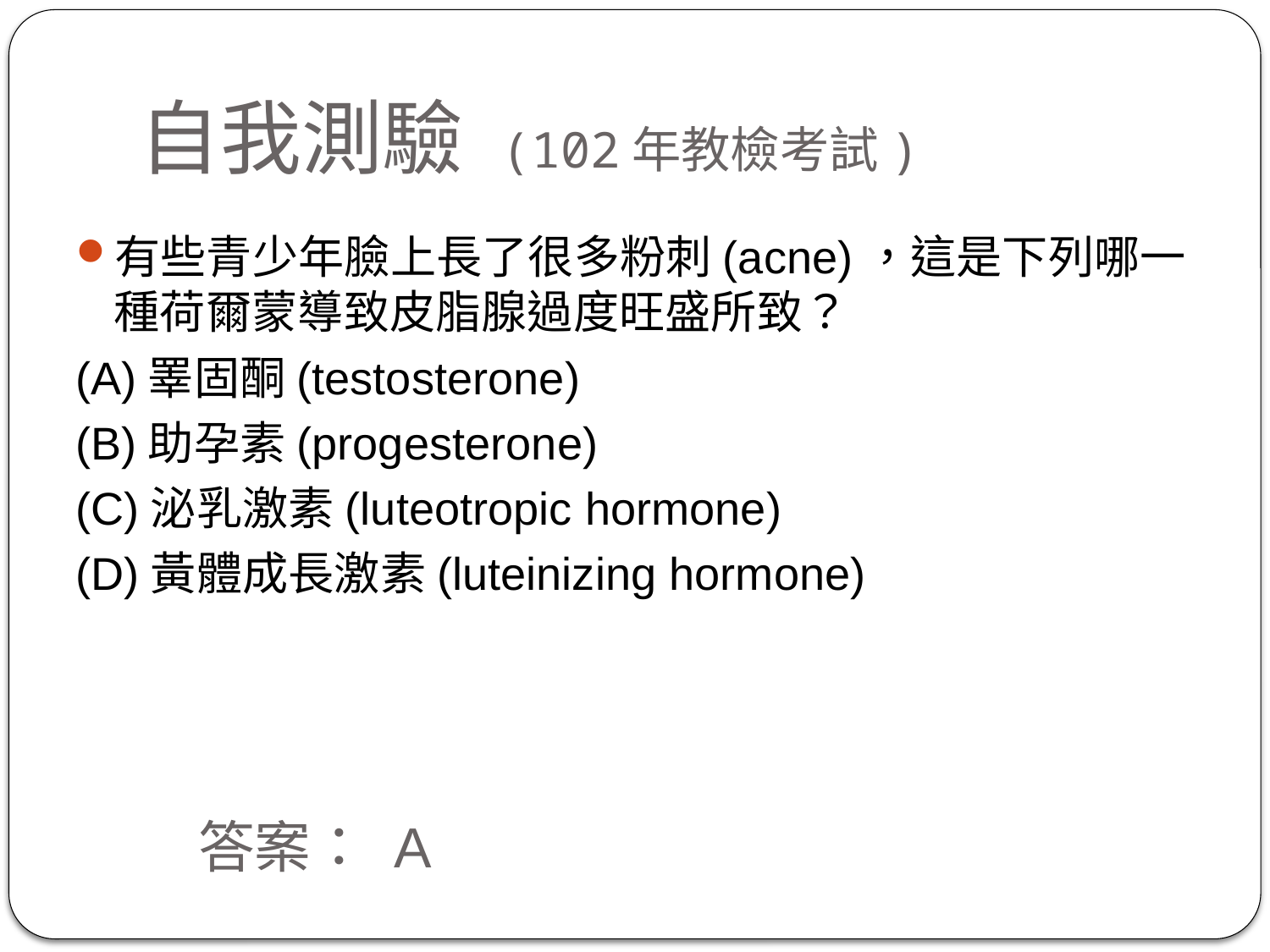

# 自我測驗 (102年教檢考試)
有些青少年臉上長了很多粉刺(acne)，這是下列哪一種荷爾蒙導致皮脂腺過度旺盛所致？
(A)睪固酮(testosterone)
(B)助孕素(progesterone)
(C)泌乳激素(luteotropic hormone)
(D)黃體成長激素(luteinizing hormone)
答案： A